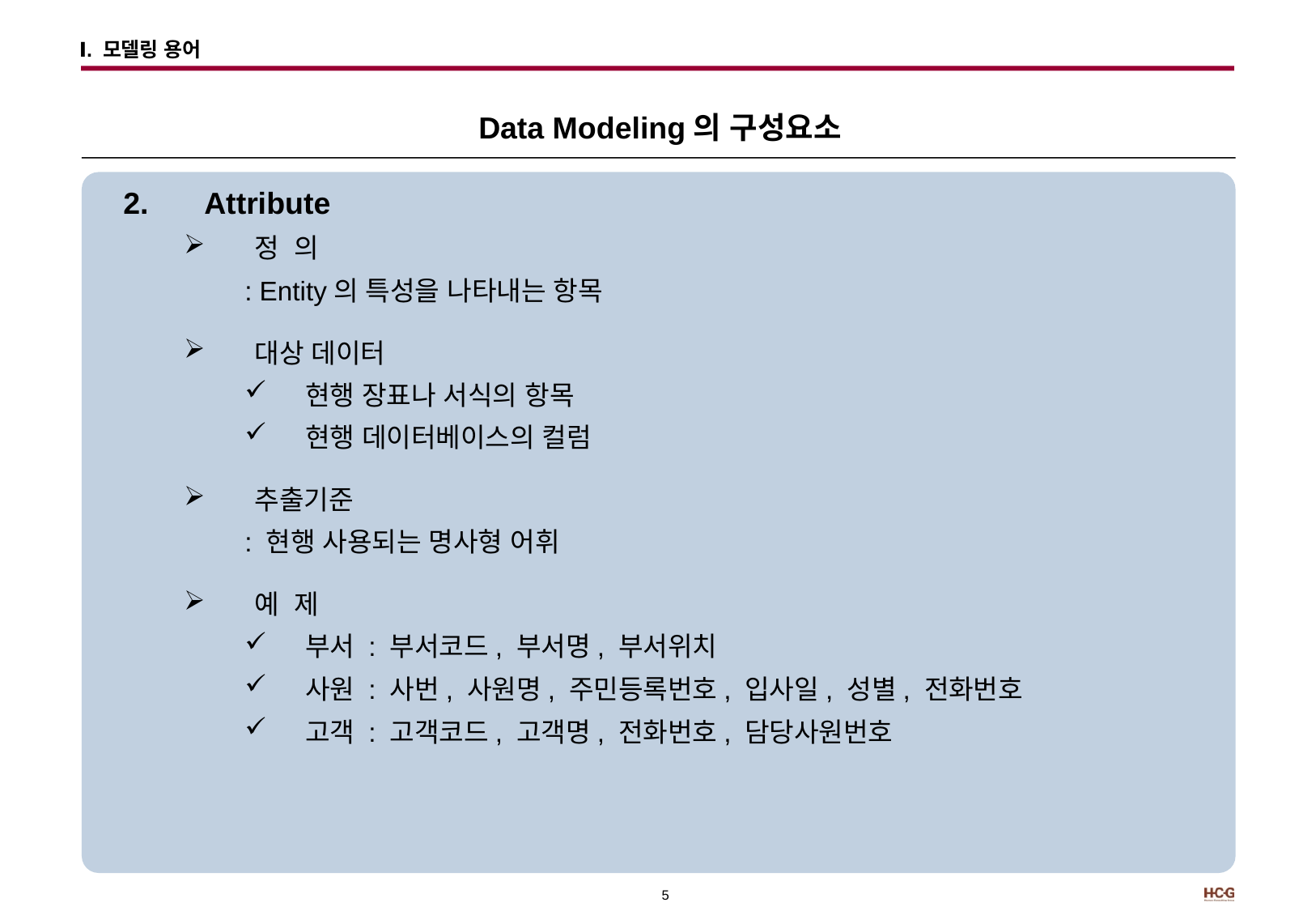

# Ⅰ. 모델링 용어
Data Modeling의 구성요소

Attribute
정  의
: Entity의 특성을 나타내는 항목
대상 데이터
현행 장표나 서식의 항목
현행 데이터베이스의 컬럼
추출기준
: 현행 사용되는 명사형 어휘
예  제
부서 : 부서코드, 부서명, 부서위치
사원 : 사번, 사원명, 주민등록번호, 입사일, 성별, 전화번호
고객 : 고객코드, 고객명, 전화번호, 담당사원번호